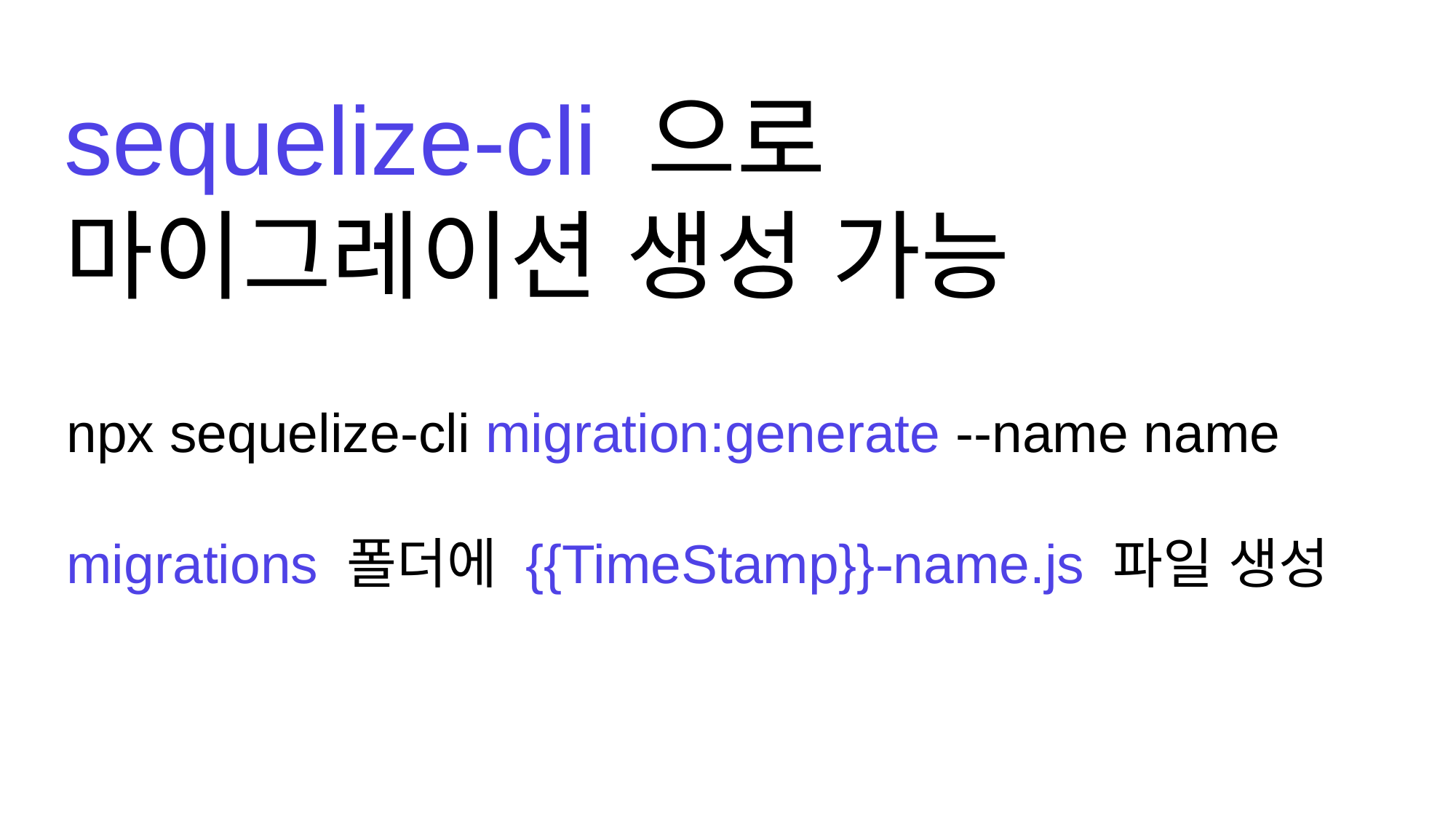

sequelize-cli 으로
마이그레이션 생성 가능
npx sequelize-cli migration:generate --name name

migrations 폴더에 {{TimeStamp}}-name.js 파일 생성